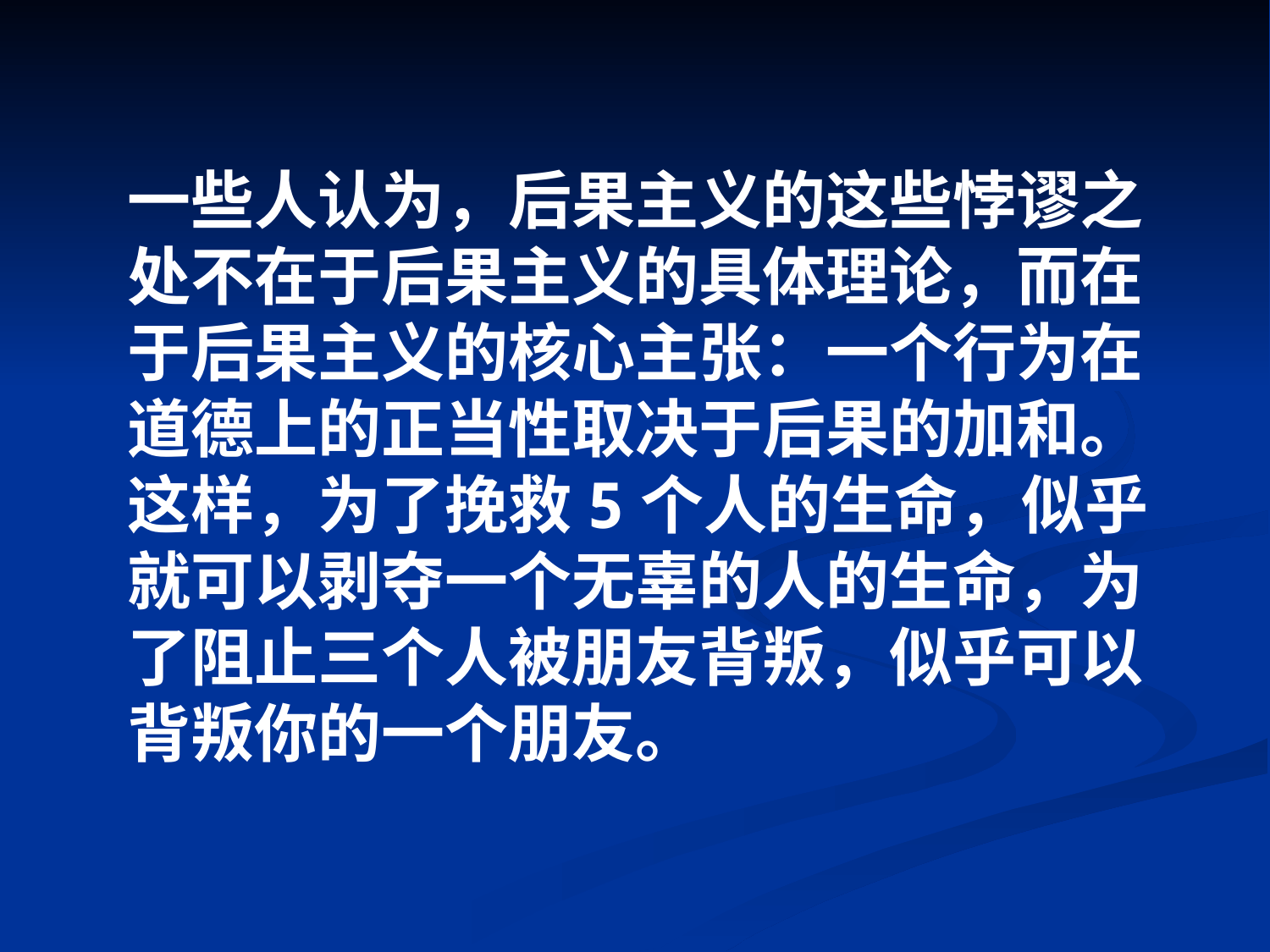

一些人认为，后果主义的这些悖谬之处不在于后果主义的具体理论，而在于后果主义的核心主张：一个行为在道德上的正当性取决于后果的加和。这样，为了挽救5个人的生命，似乎就可以剥夺一个无辜的人的生命，为了阻止三个人被朋友背叛，似乎可以背叛你的一个朋友。